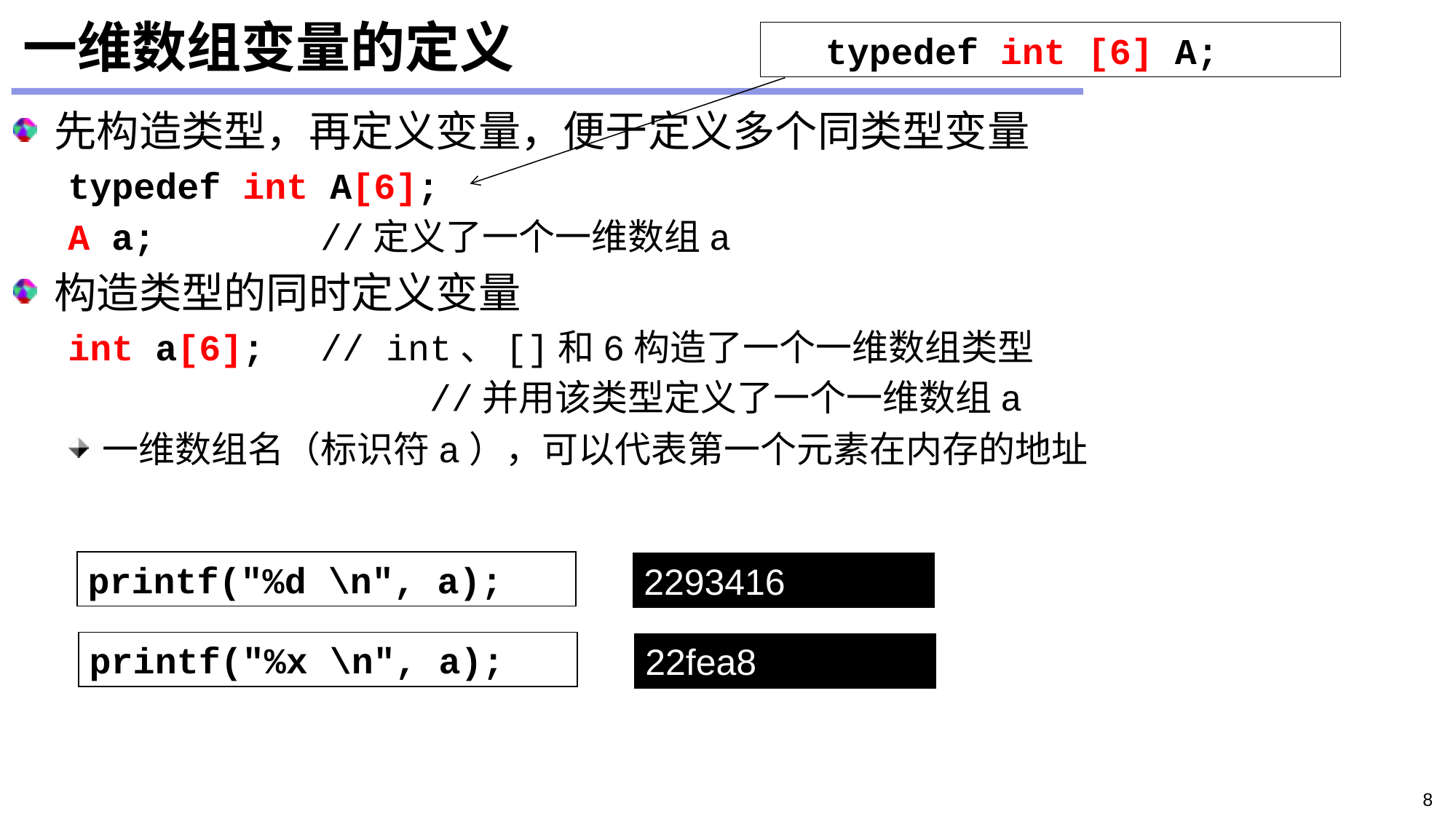

# 一维数组变量的定义
typedef int [6] A;
先构造类型，再定义变量，便于定义多个同类型变量
typedef int A[6];
A a;		//定义了一个一维数组a
构造类型的同时定义变量
int a[6];	// int、[]和6构造了一个一维数组类型
				//并用该类型定义了一个一维数组a
一维数组名（标识符a），可以代表第一个元素在内存的地址

printf("%d \n", a);
2293416
printf("%x \n", a);
22fea8
8